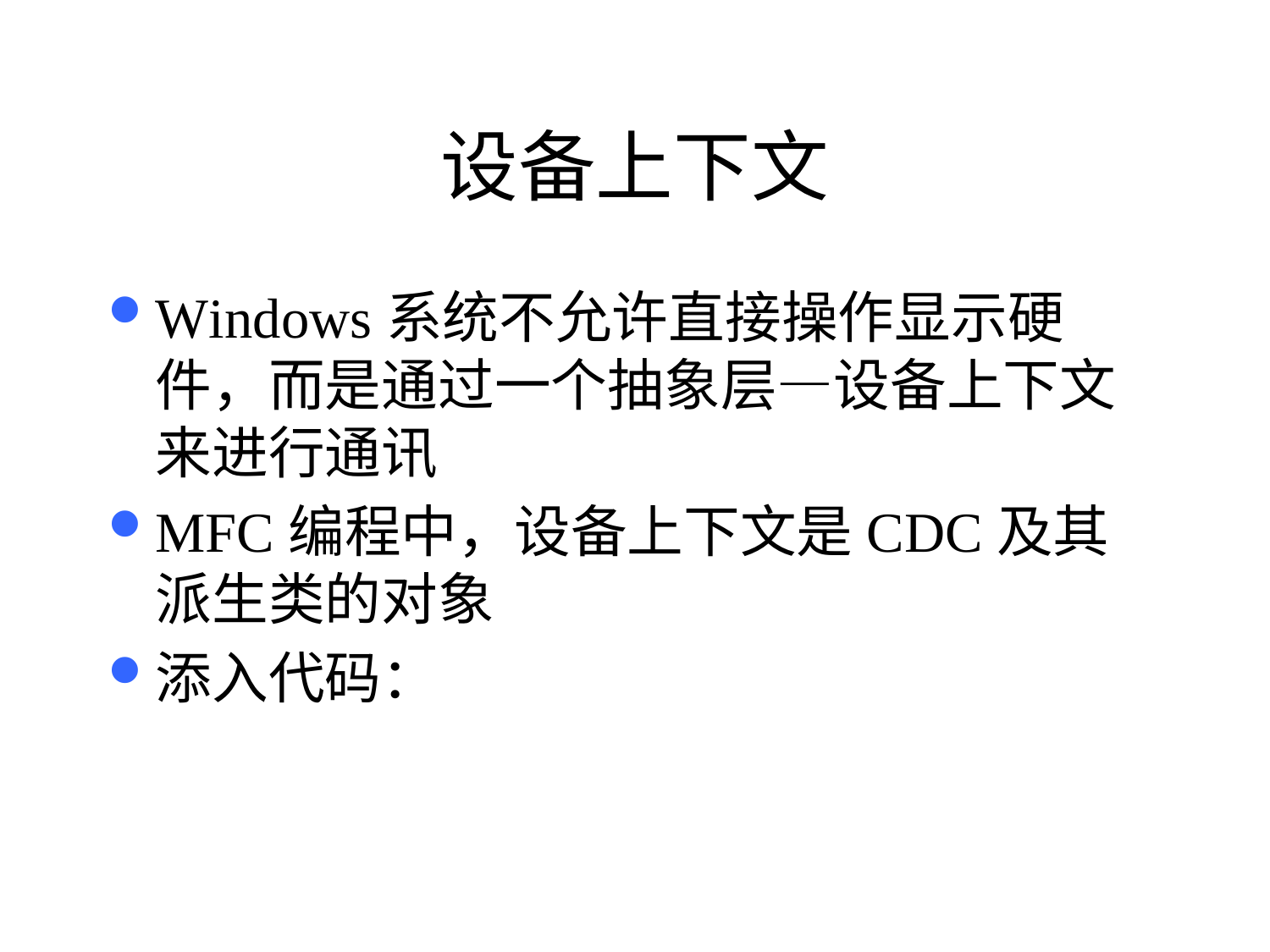

# 设备上下文
Windows系统不允许直接操作显示硬件，而是通过一个抽象层—设备上下文来进行通讯
MFC编程中，设备上下文是CDC及其派生类的对象
添入代码：
28